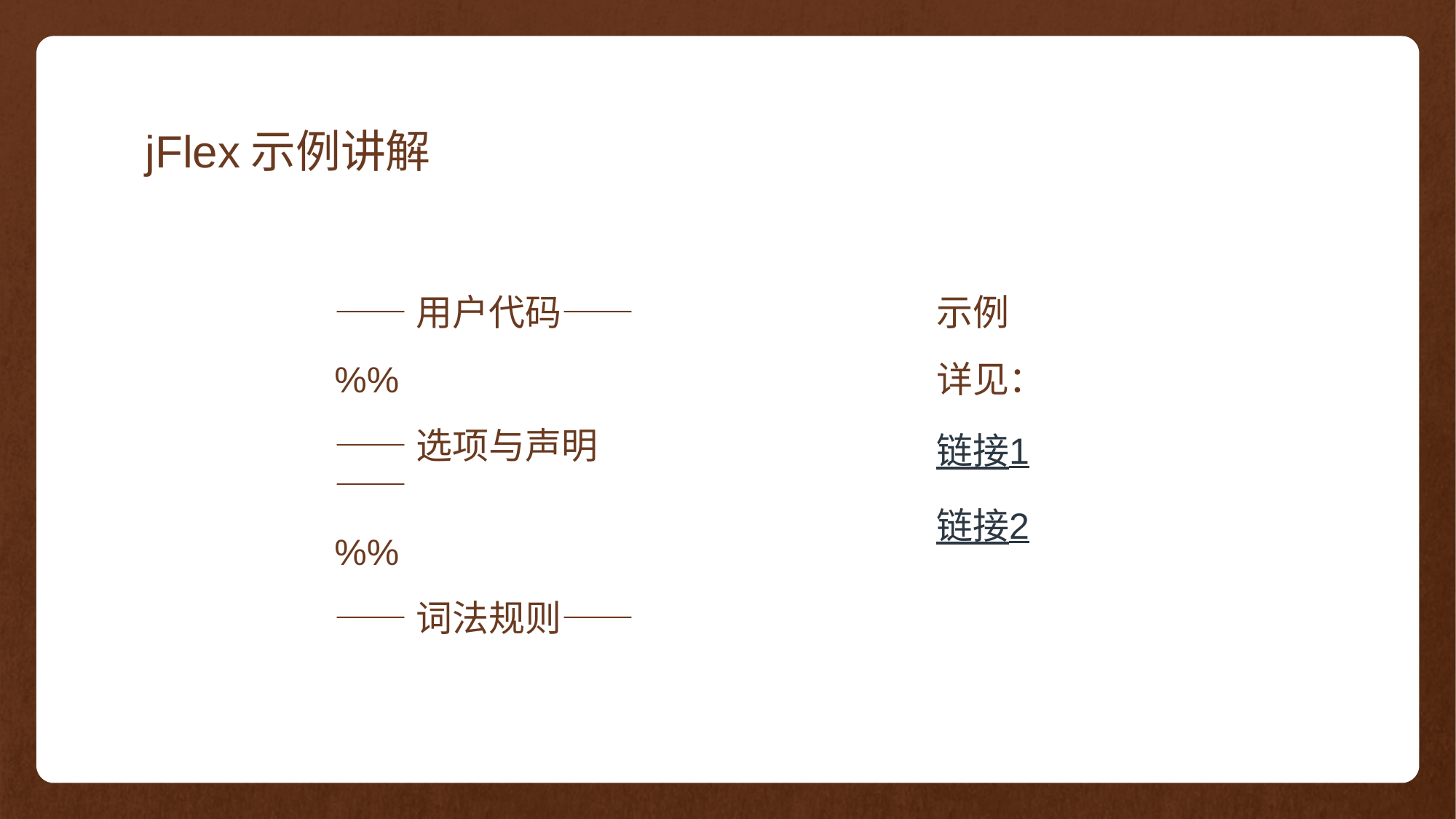

# jFlex示例讲解
——用户代码——
%%
——选项与声明——
%%
——词法规则——
示例
详见：
链接1
链接2